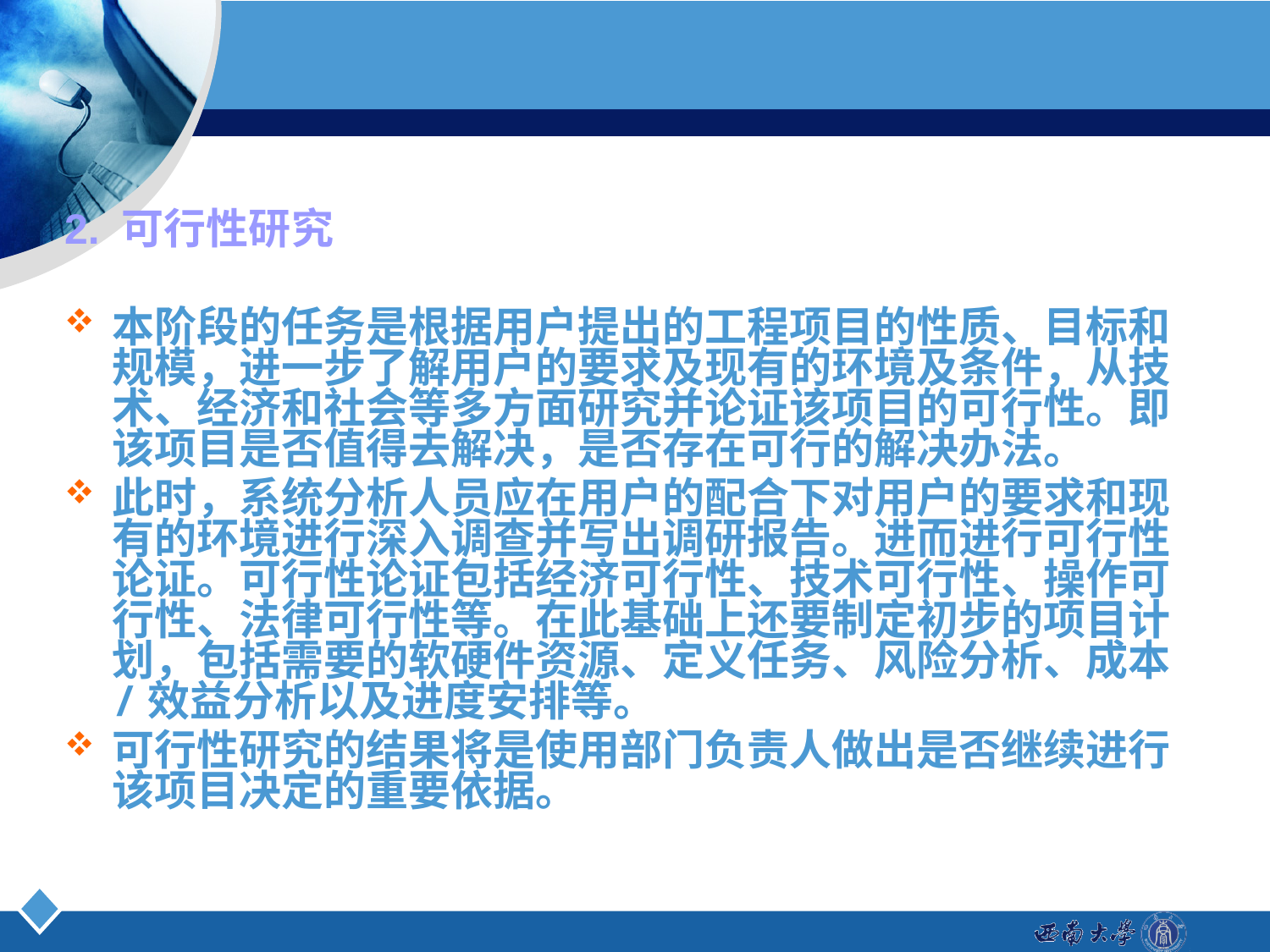

2. 可行性研究

本阶段的任务是根据用户提出的工程项目的性质、目标和规模，进一步了解用户的要求及现有的环境及条件，从技术、经济和社会等多方面研究并论证该项目的可行性。即该项目是否值得去解决，是否存在可行的解决办法。
此时，系统分析人员应在用户的配合下对用户的要求和现有的环境进行深入调查并写出调研报告。进而进行可行性论证。可行性论证包括经济可行性、技术可行性、操作可行性、法律可行性等。在此基础上还要制定初步的项目计划，包括需要的软硬件资源、定义任务、风险分析、成本/效益分析以及进度安排等。
可行性研究的结果将是使用部门负责人做出是否继续进行该项目决定的重要依据。